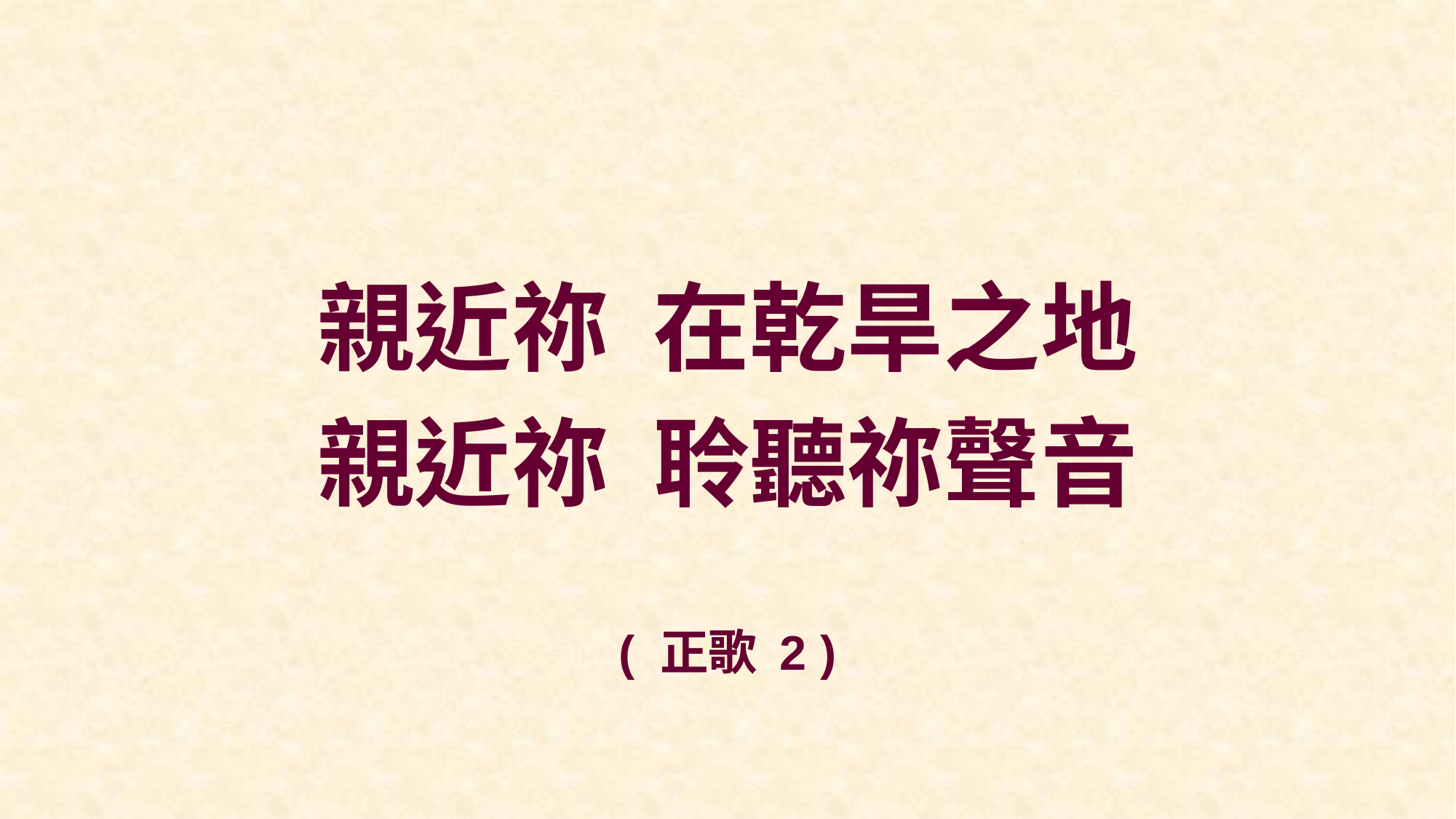

親近祢  在乾旱之地
親近祢  聆聽祢聲音
( 正歌 2 )